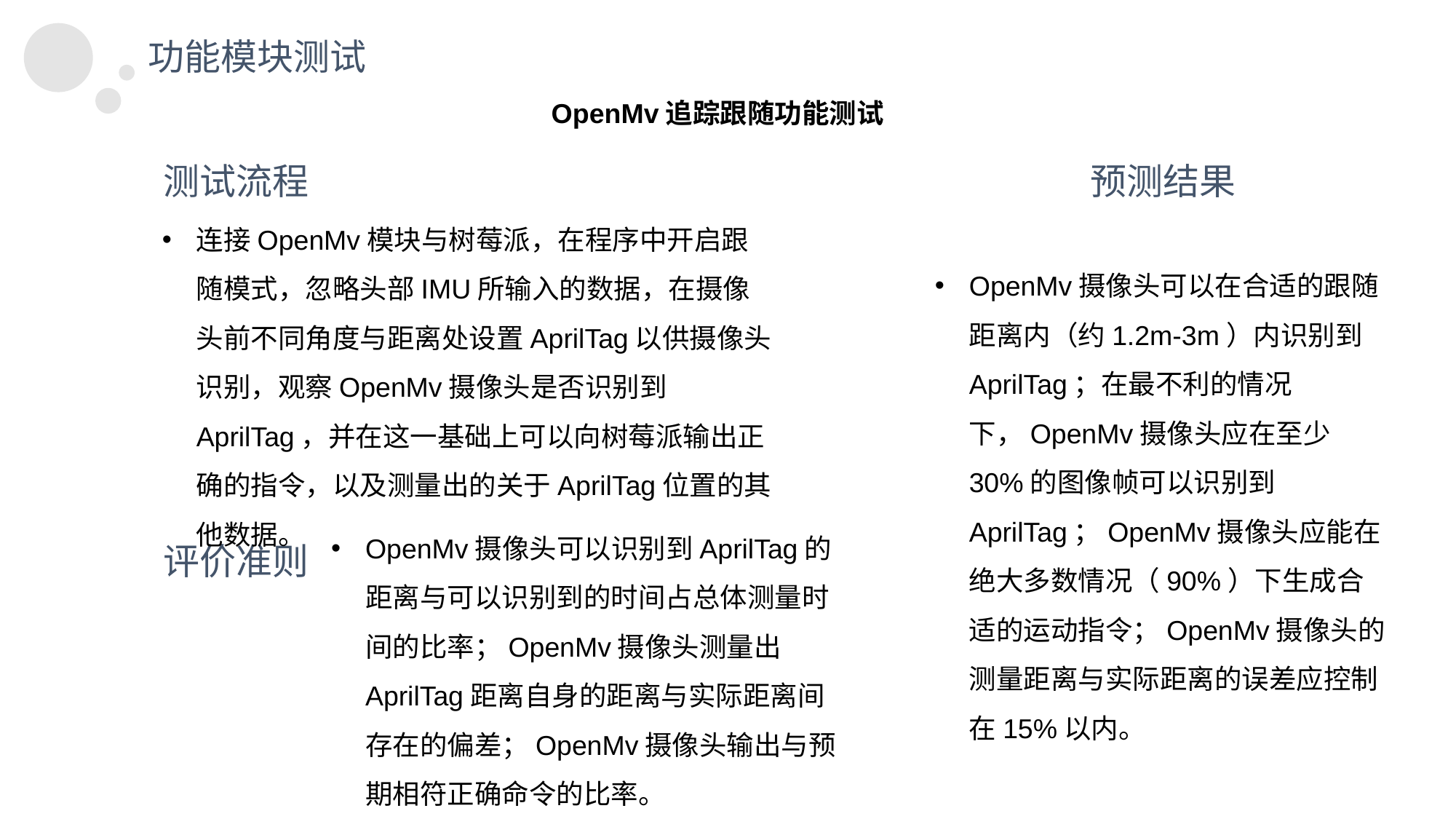

功能模块测试
OpenMv追踪跟随功能测试
预测结果
测试流程
连接OpenMv模块与树莓派，在程序中开启跟随模式，忽略头部IMU所输入的数据，在摄像头前不同角度与距离处设置AprilTag以供摄像头识别，观察OpenMv摄像头是否识别到AprilTag，并在这一基础上可以向树莓派输出正确的指令，以及测量出的关于AprilTag位置的其他数据。
OpenMv摄像头可以在合适的跟随距离内（约1.2m-3m）内识别到AprilTag；在最不利的情况下，OpenMv摄像头应在至少30%的图像帧可以识别到AprilTag；OpenMv摄像头应能在绝大多数情况（90%）下生成合适的运动指令；OpenMv摄像头的测量距离与实际距离的误差应控制在15%以内。
PPT模板 http://www.1ppt.com/moban/
OpenMv摄像头可以识别到AprilTag的距离与可以识别到的时间占总体测量时间的比率；OpenMv摄像头测量出AprilTag距离自身的距离与实际距离间存在的偏差；OpenMv摄像头输出与预期相符正确命令的比率。
评价准则